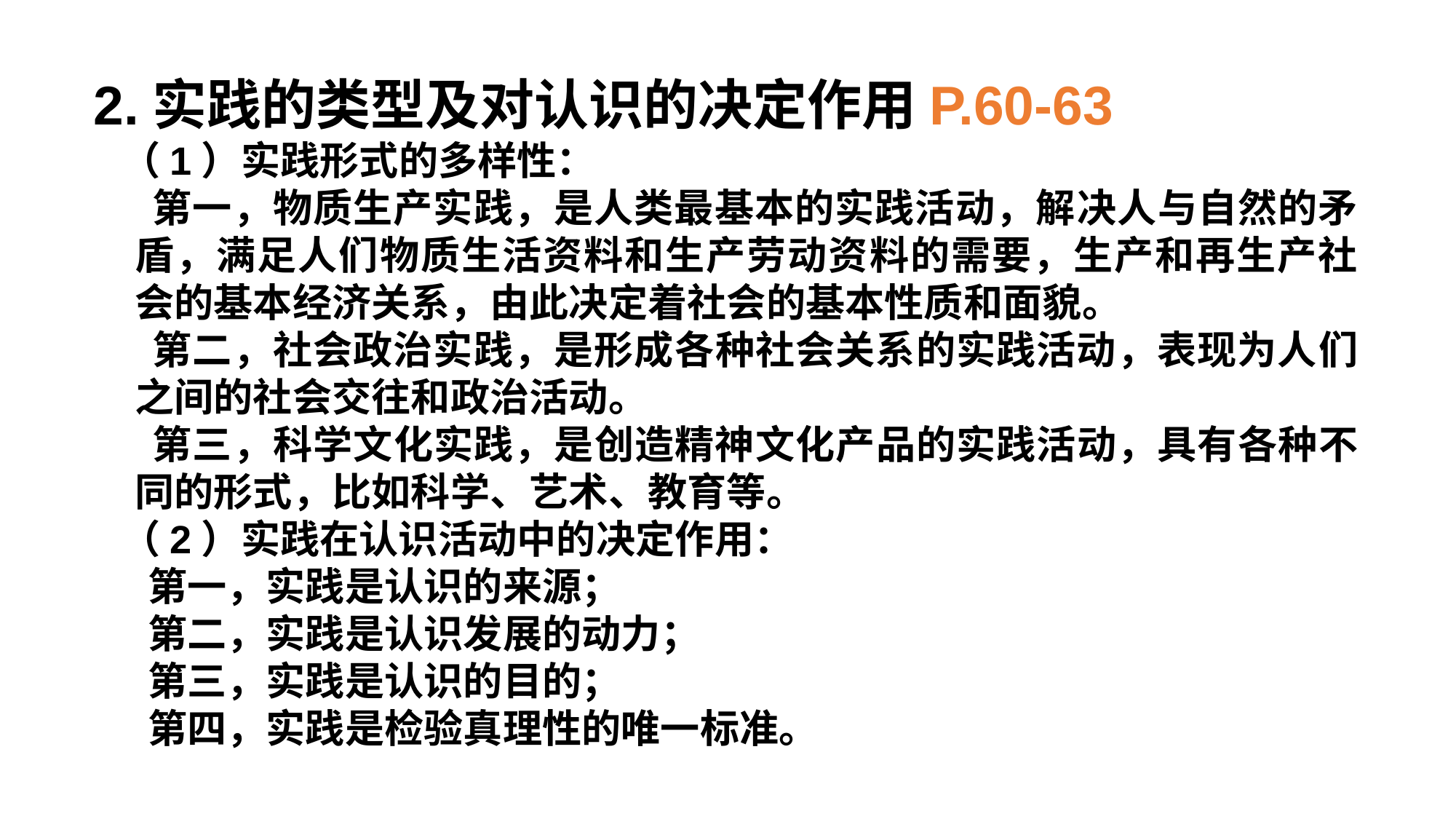

2.实践的类型及对认识的决定作用P.60-63
  （1）实践形式的多样性：
     第一，物质生产实践，是人类最基本的实践活动，解决人与自然的矛盾，满足人们物质生活资料和生产劳动资料的需要，生产和再生产社会的基本经济关系，由此决定着社会的基本性质和面貌。
     第二，社会政治实践，是形成各种社会关系的实践活动，表现为人们之间的社会交往和政治活动。
     第三，科学文化实践，是创造精神文化产品的实践活动，具有各种不同的形式，比如科学、艺术、教育等。
  （2）实践在认识活动中的决定作用：
     第一，实践是认识的来源；
     第二，实践是认识发展的动力；
     第三，实践是认识的目的；
     第四，实践是检验真理性的唯一标准。